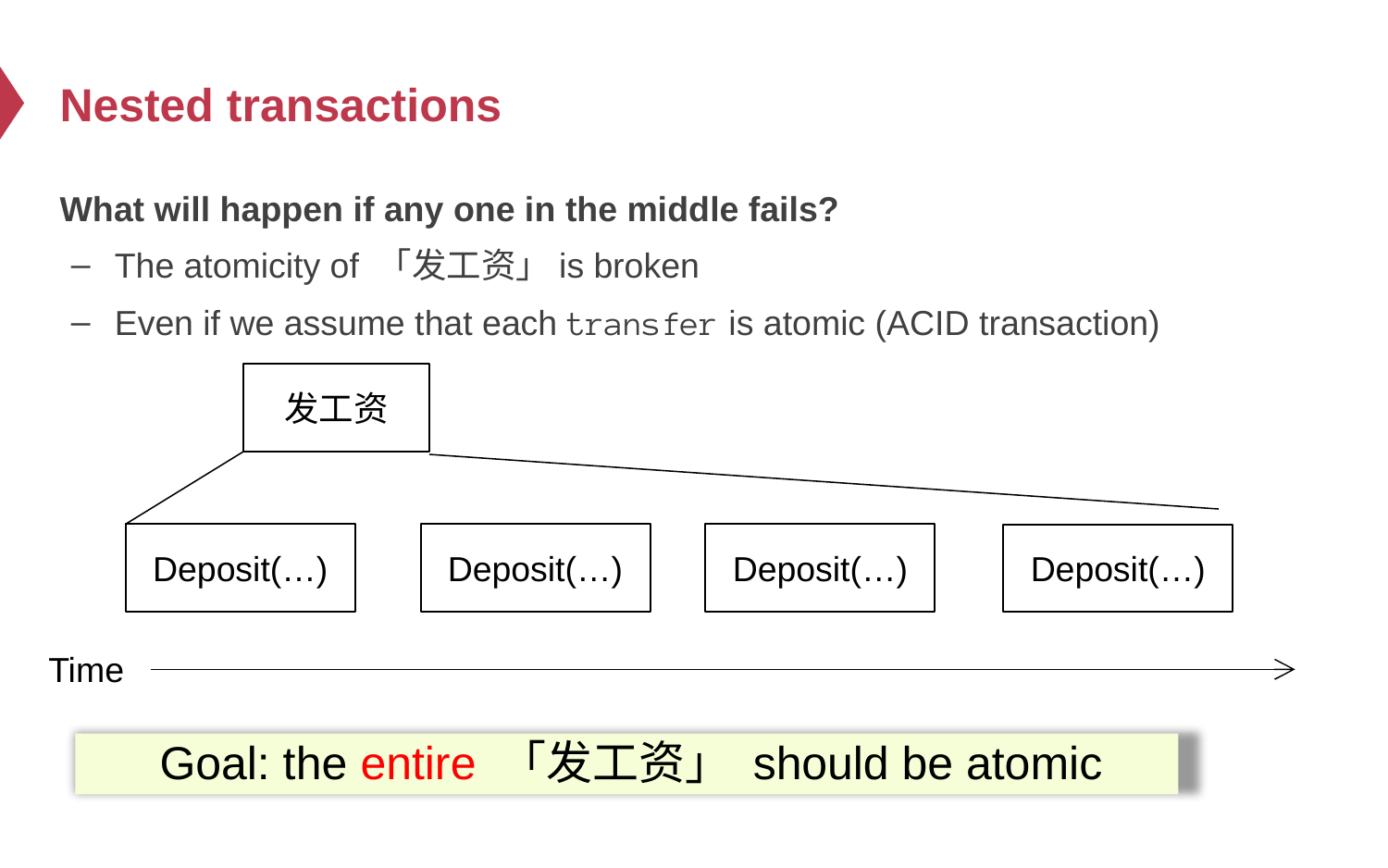

# Nested transactions
What will happen if any one in the middle fails?
The atomicity of 「发工资」is broken
Even if we assume that each transfer is atomic (ACID transaction)
发工资
Deposit(…)
Deposit(…)
Deposit(…)
Deposit(…)
Time
Goal: the entire 「发工资」 should be atomic
31